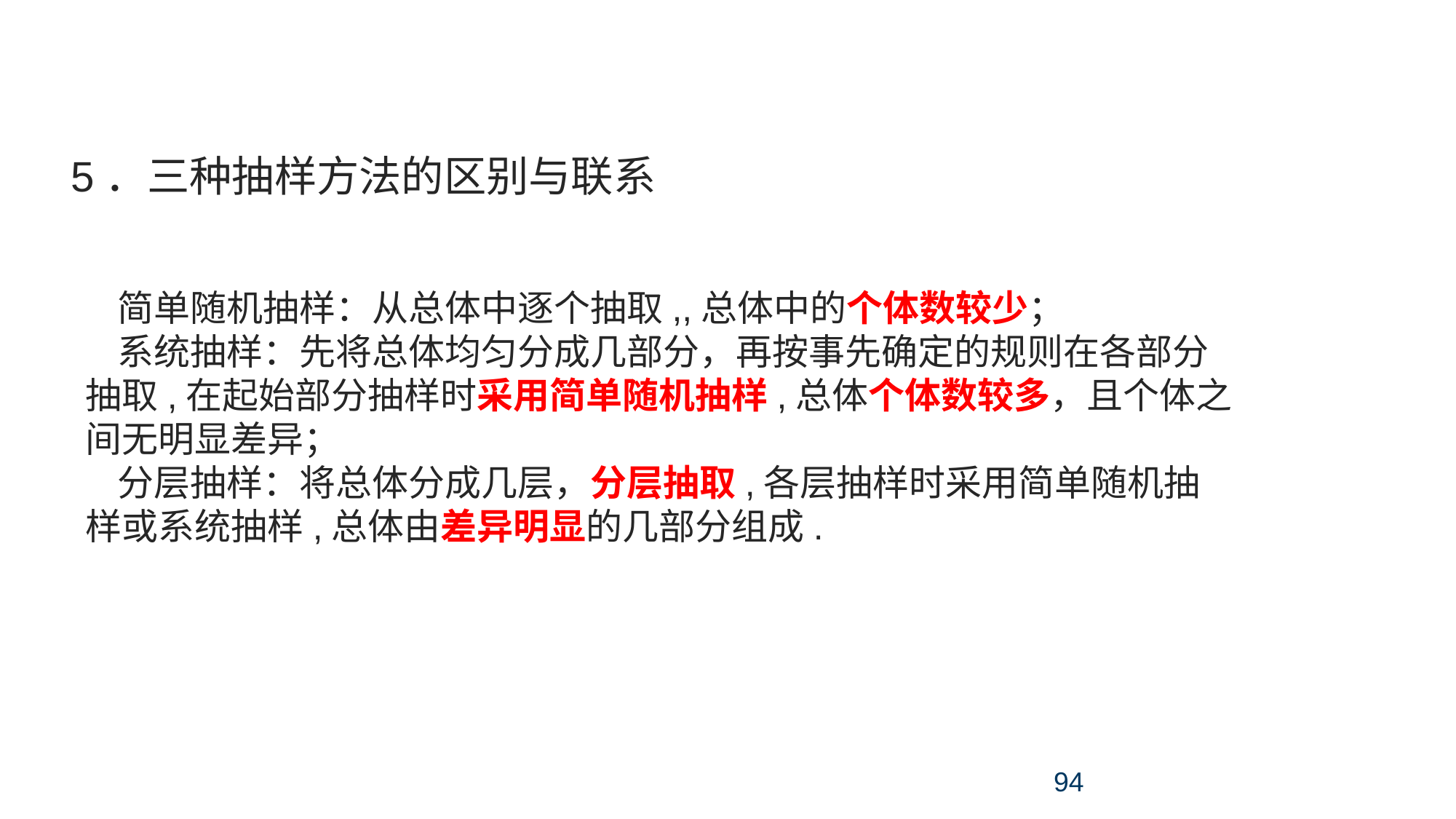

考点四  统计与统计案例
5．三种抽样方法的区别与联系
简单随机抽样：从总体中逐个抽取,,总体中的个体数较少；
系统抽样：先将总体均匀分成几部分，再按事先确定的规则在各部分抽取,在起始部分抽样时采用简单随机抽样,总体个体数较多，且个体之间无明显差异；
分层抽样：将总体分成几层，分层抽取,各层抽样时采用简单随机抽样或系统抽样,总体由差异明显的几部分组成.
94